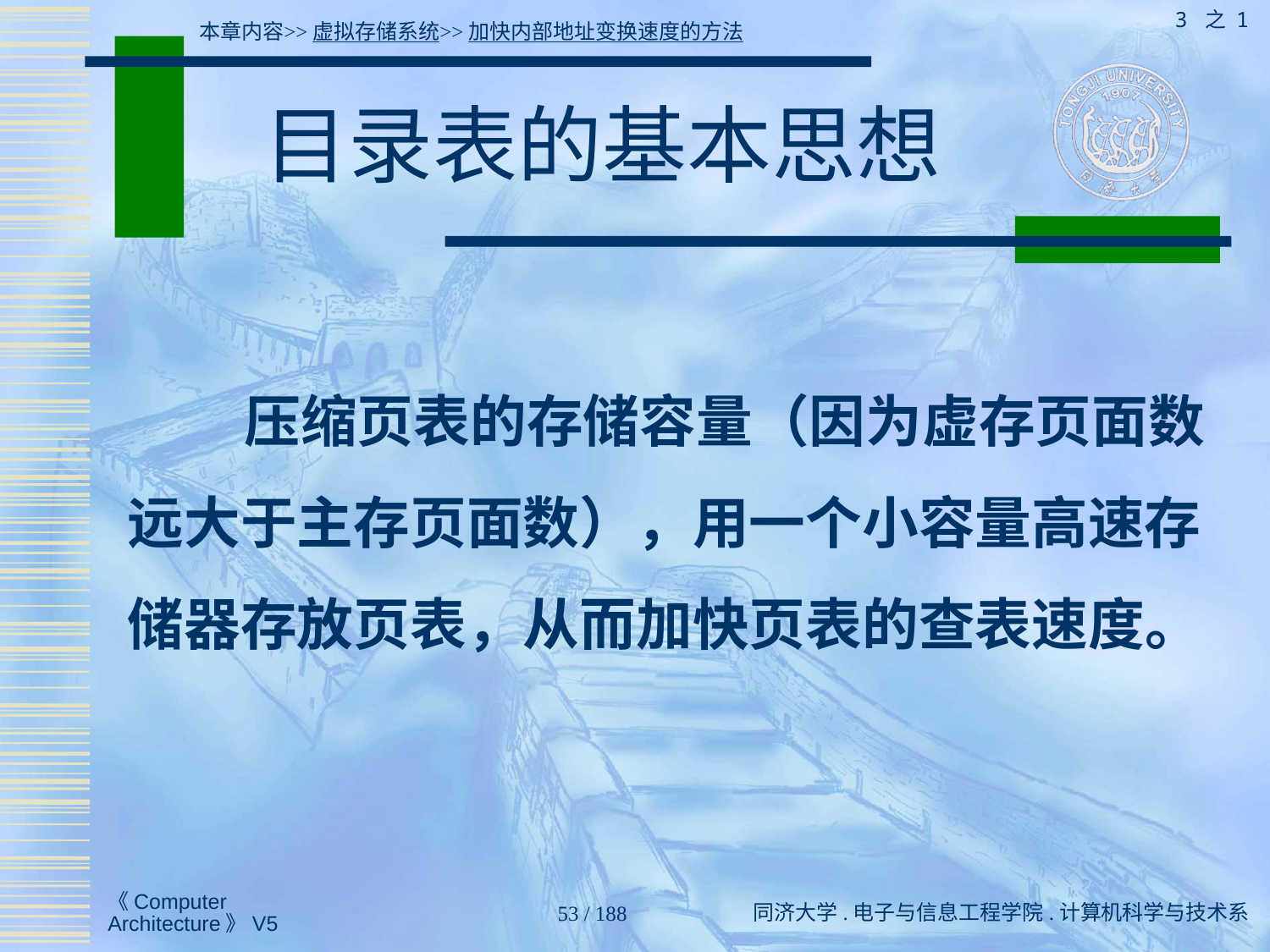

3 之 1
本章内容>>虚拟存储系统>>加快内部地址变换速度的方法
# 目录表的基本思想
        压缩页表的存储容量（因为虚存页面数远大于主存页面数），用一个小容量高速存储器存放页表，从而加快页表的查表速度。